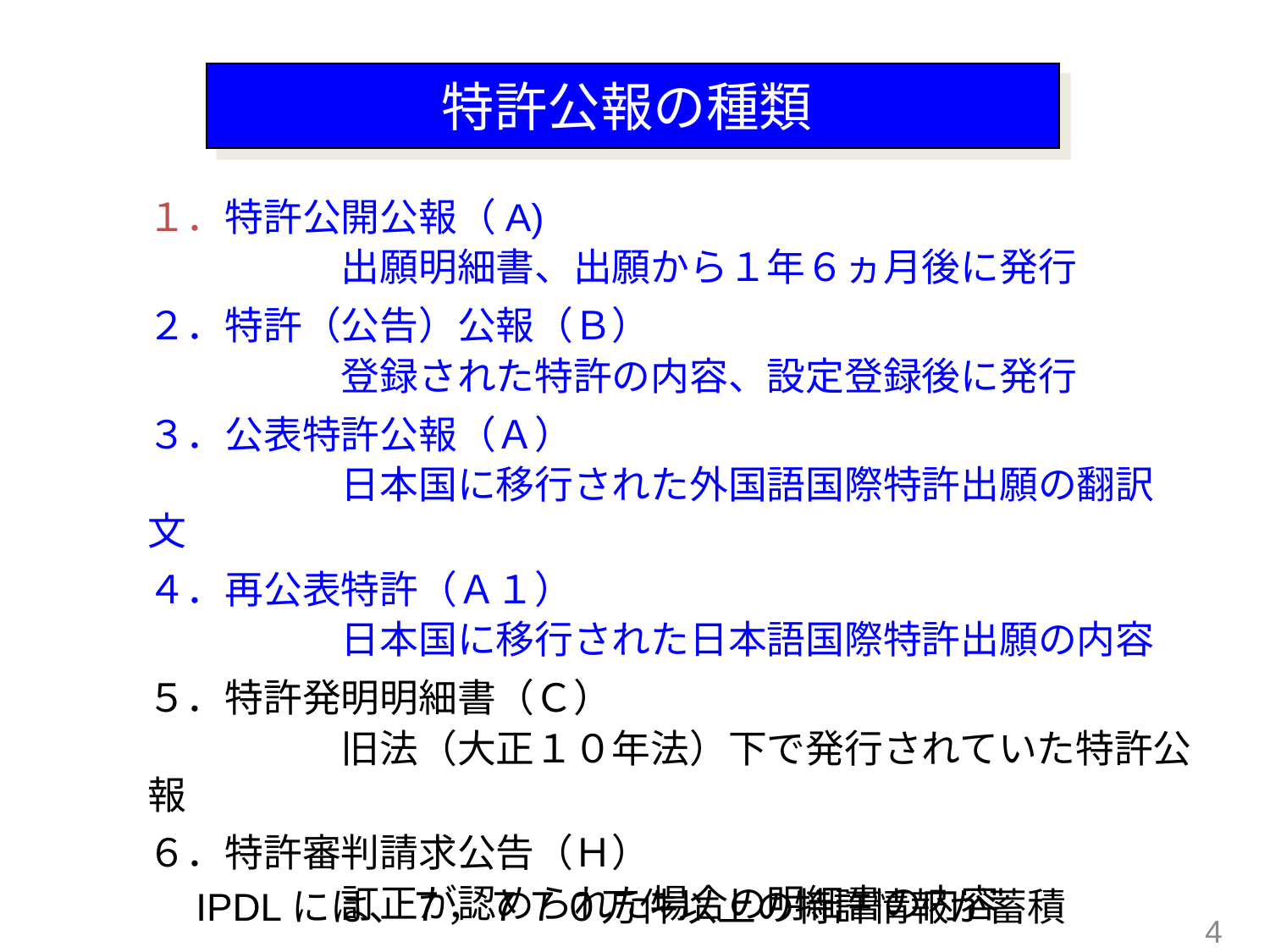

特許公報の種類
１．特許公開公報（A)
　　　　　出願明細書、出願から１年６ヵ月後に発行
２．特許（公告）公報（Ｂ）
　　　　　登録された特許の内容、設定登録後に発行
３．公表特許公報（Ａ）
　　　　　日本国に移行された外国語国際特許出願の翻訳文
４．再公表特許（Ａ１）
　　　　　日本国に移行された日本語国際特許出願の内容
５．特許発明明細書（Ｃ）
　　　　　旧法（大正１０年法）下で発行されていた特許公報
６．特許審判請求公告（Ｈ）
　　　　　訂正が認められた場合の明細書の内容
IPDLには、７，７７０万件以上の特許情報が蓄積
4